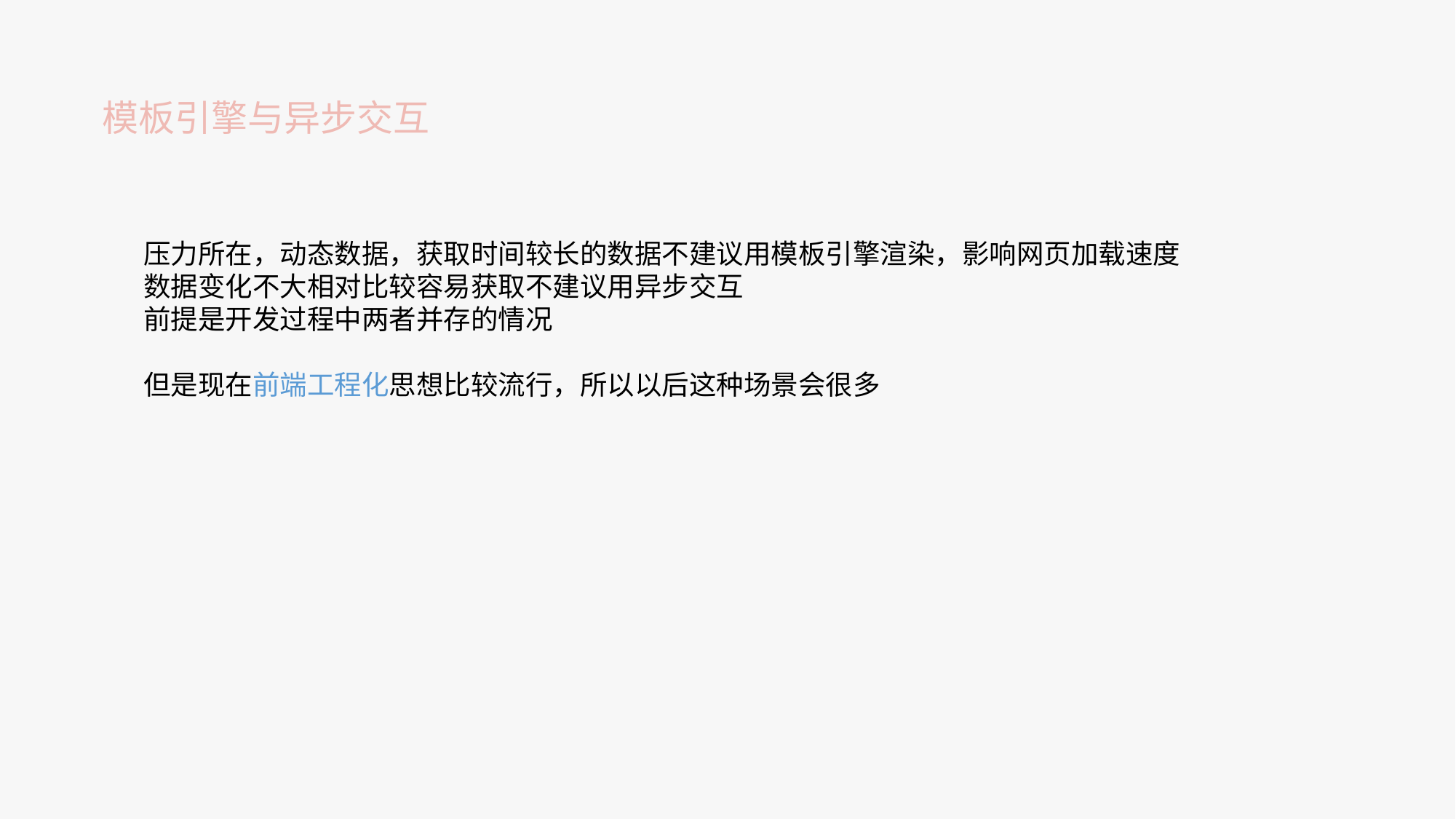

模板引擎与异步交互
压力所在，动态数据，获取时间较长的数据不建议用模板引擎渲染，影响网页加载速度
数据变化不大相对比较容易获取不建议用异步交互
前提是开发过程中两者并存的情况

但是现在前端工程化思想比较流行，所以以后这种场景会很多